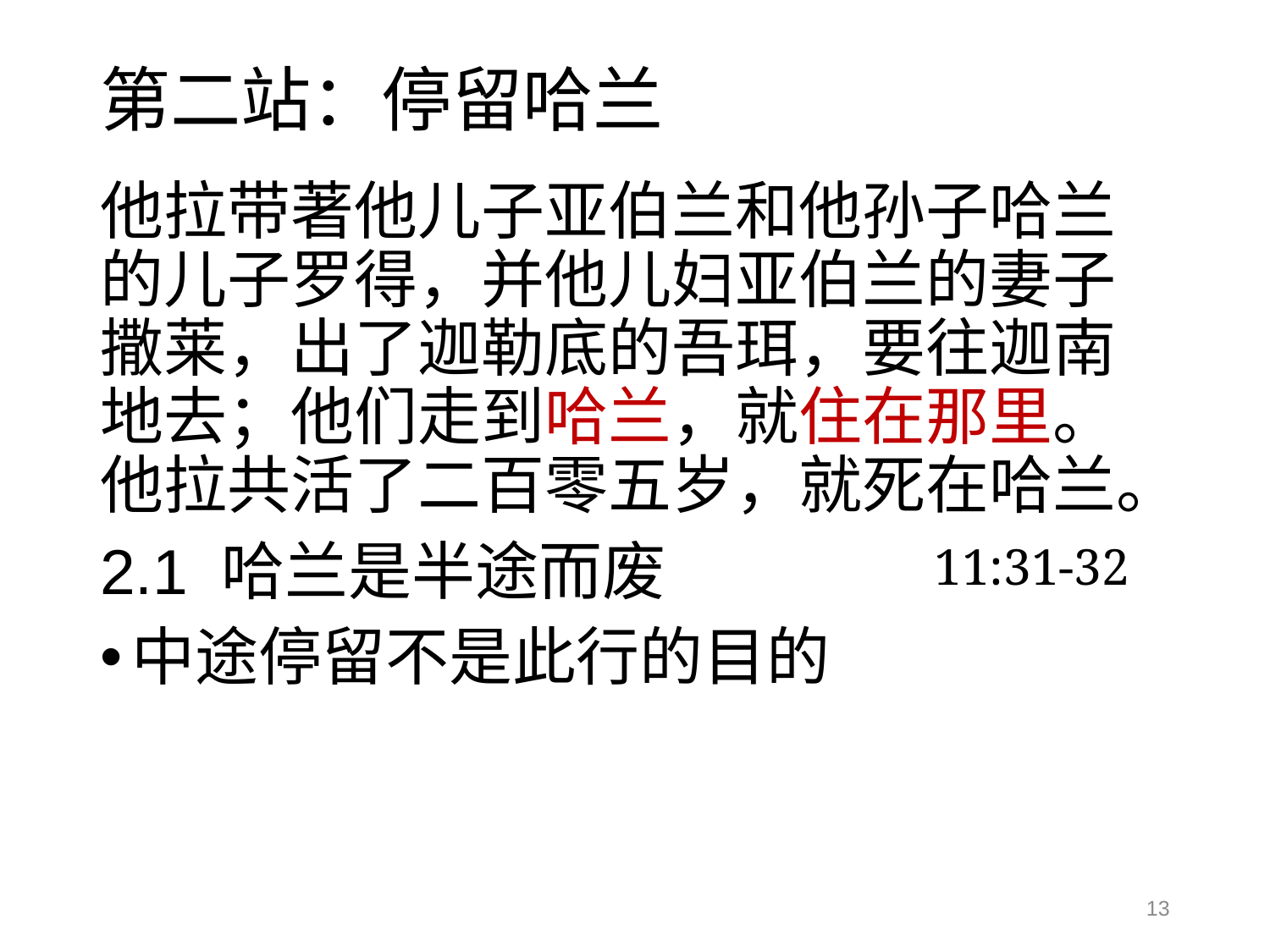

# 第二站：停留哈兰
他拉带著他儿子亚伯兰和他孙子哈兰的儿子罗得，并他儿妇亚伯兰的妻子撒莱，出了迦勒底的吾珥，要往迦南地去；他们走到哈兰，就住在那里。他拉共活了二百零五岁，就死在哈兰。
2.1 哈兰是半途而废
中途停留不是此行的目的
11:31-32
13